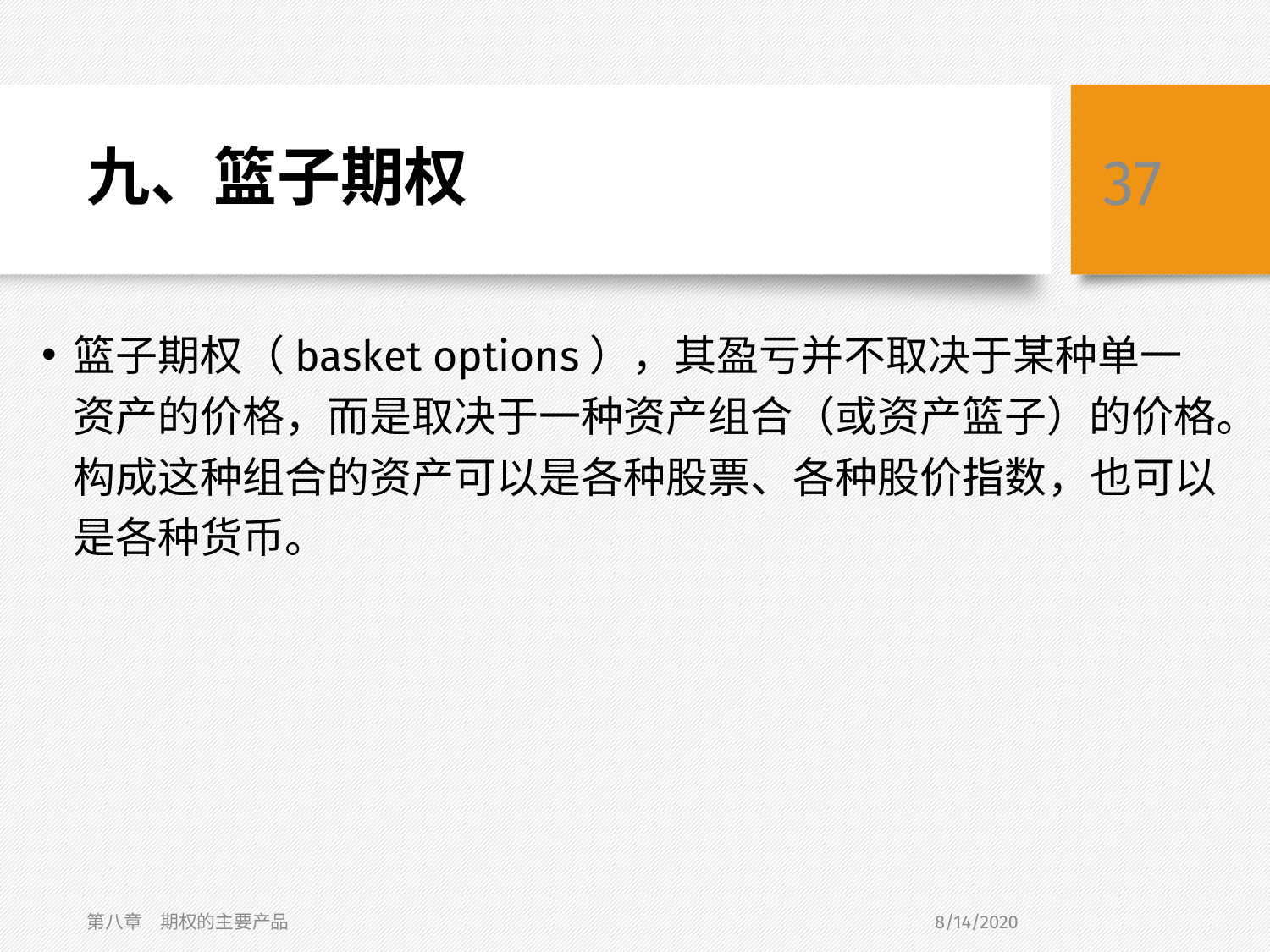

# 九、篮子期权
37
篮子期权（basket options），其盈亏并不取决于某种单一资产的价格，而是取决于一种资产组合（或资产篮子）的价格。构成这种组合的资产可以是各种股票、各种股价指数，也可以是各种货币。

8/14/2020
第八章　期权的主要产品